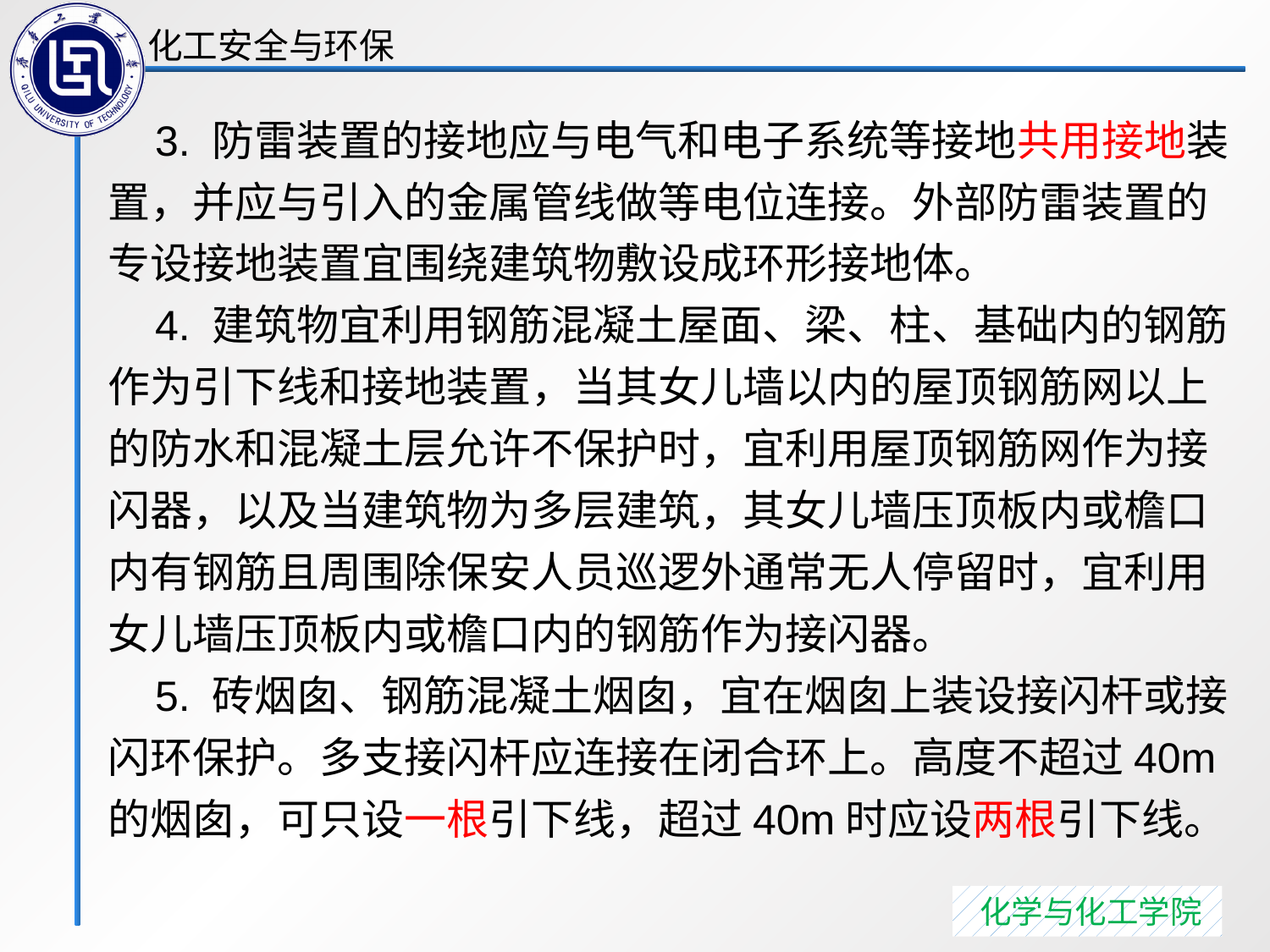

3. 防雷装置的接地应与电气和电子系统等接地共用接地装置，并应与引入的金属管线做等电位连接。外部防雷装置的专设接地装置宜围绕建筑物敷设成环形接地体。
    4. 建筑物宜利用钢筋混凝土屋面、梁、柱、基础内的钢筋作为引下线和接地装置，当其女儿墙以内的屋顶钢筋网以上的防水和混凝土层允许不保护时，宜利用屋顶钢筋网作为接闪器，以及当建筑物为多层建筑，其女儿墙压顶板内或檐口内有钢筋且周围除保安人员巡逻外通常无人停留时，宜利用女儿墙压顶板内或檐口内的钢筋作为接闪器。
    5. 砖烟囱、钢筋混凝土烟囱，宜在烟囱上装设接闪杆或接闪环保护。多支接闪杆应连接在闭合环上。高度不超过40m的烟囱，可只设一根引下线，超过40m时应设两根引下线。